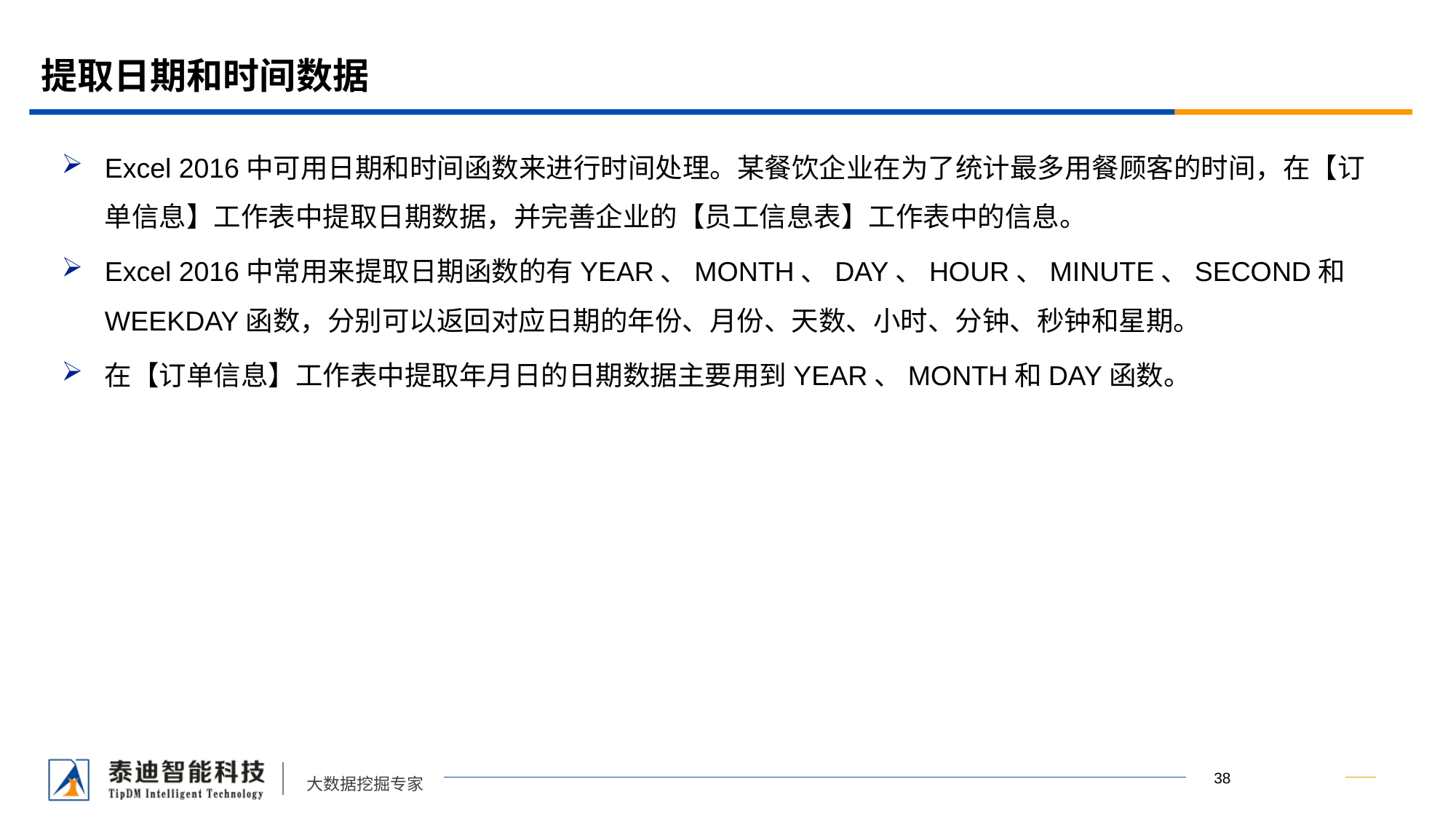

# 提取日期和时间数据
Excel 2016中可用日期和时间函数来进行时间处理。某餐饮企业在为了统计最多用餐顾客的时间，在【订单信息】工作表中提取日期数据，并完善企业的【员工信息表】工作表中的信息。
Excel 2016中常用来提取日期函数的有YEAR、MONTH、DAY、HOUR、MINUTE、SECOND和WEEKDAY函数，分别可以返回对应日期的年份、月份、天数、小时、分钟、秒钟和星期。
在【订单信息】工作表中提取年月日的日期数据主要用到YEAR、MONTH和DAY函数。